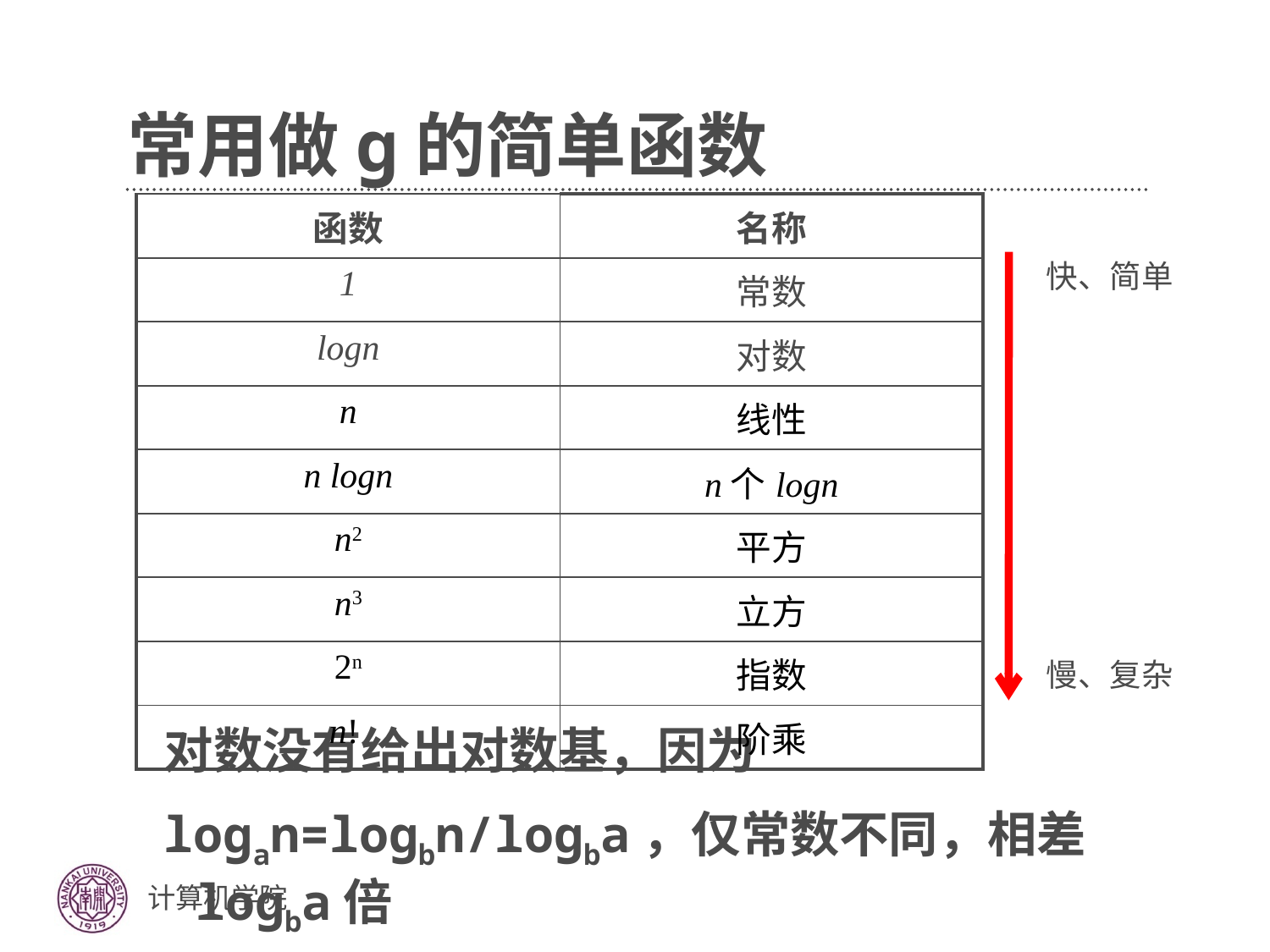

# 常用做g的简单函数
| 函数 | 名称 |
| --- | --- |
| 1 | 常数 |
| logn | 对数 |
| n | 线性 |
| n logn | n个logn |
| n2 | 平方 |
| n3 | 立方 |
| 2n | 指数 |
| n! | 阶乘 |
快、简单
慢、复杂
对数没有给出对数基，因为
logan=logbn/logba，仅常数不同，相差logba倍